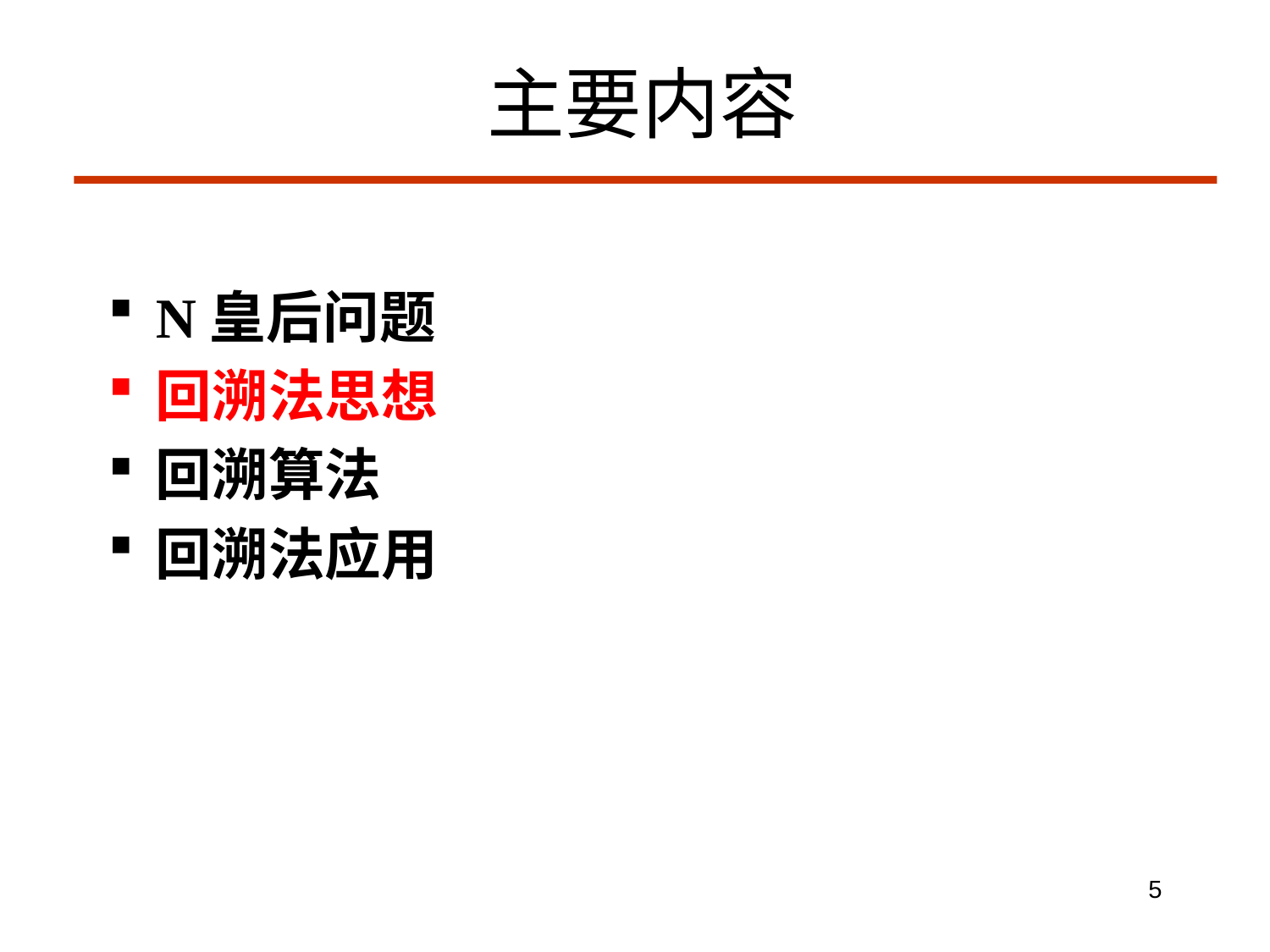

# 主要内容
N皇后问题
回溯法思想
回溯算法
回溯法应用
5